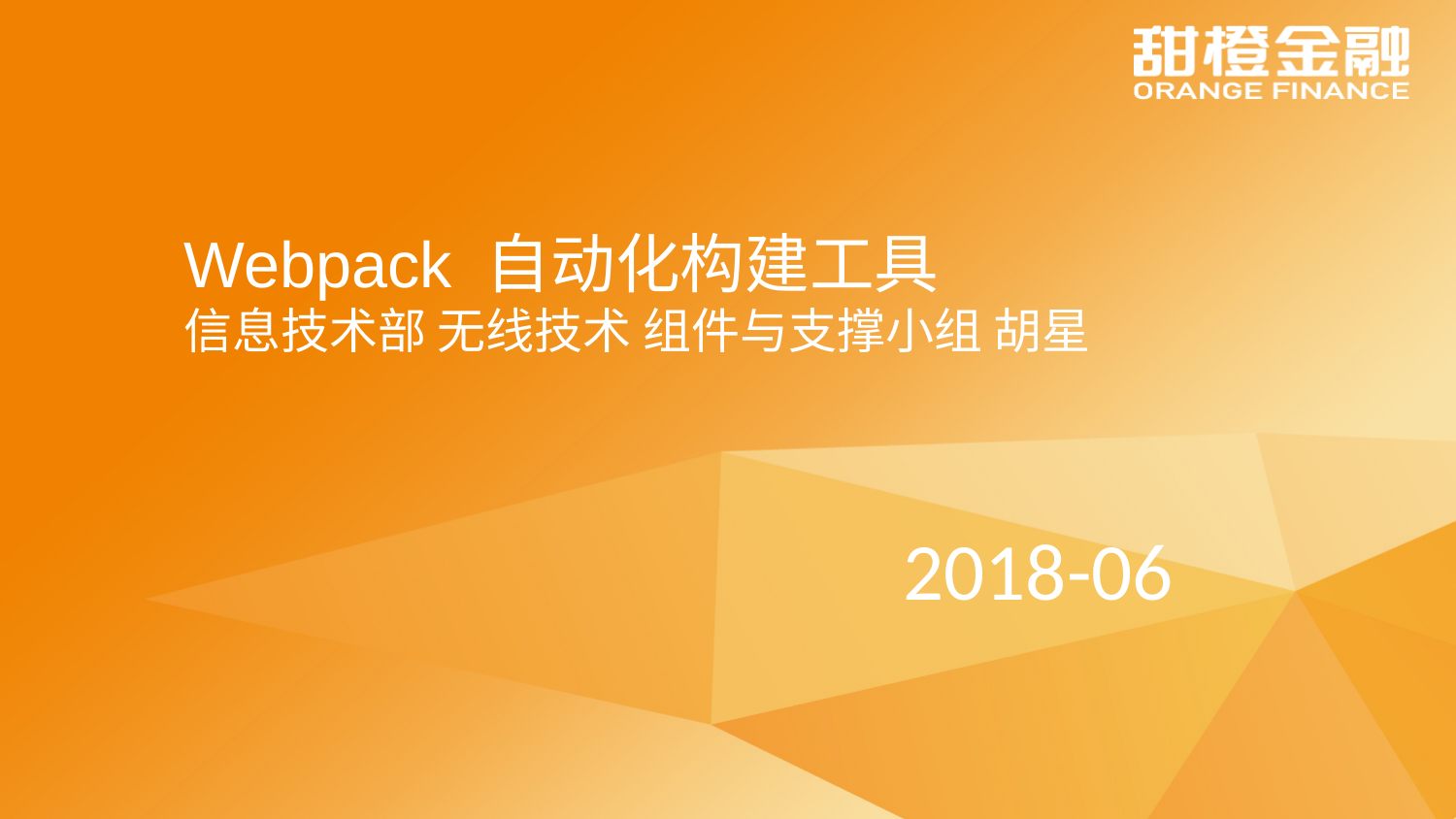

Webpack 自动化构建工具
信息技术部 无线技术 组件与支撑小组 胡星
2018-06